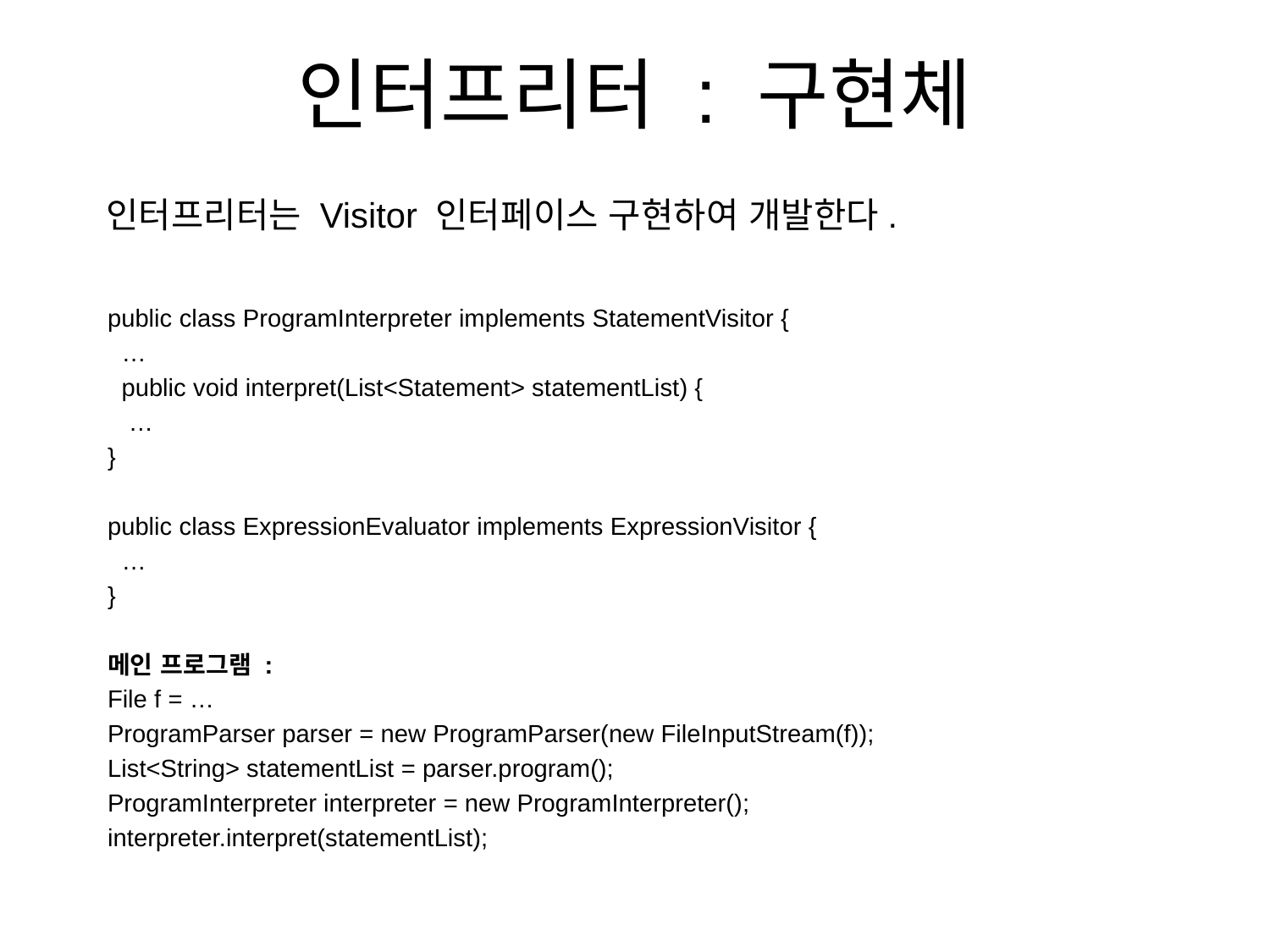

# 인터프리터 : 구현체
  인터프리터는 Visitor 인터페이스 구현하여 개발한다.
public class ProgramInterpreter implements StatementVisitor {
  …
  public void interpret(List<Statement> statementList) {
   …
}

public class ExpressionEvaluator implements ExpressionVisitor {
  …
}

메인 프로그램 :
File f = …
ProgramParser parser = new ProgramParser(new FileInputStream(f));
List<String> statementList = parser.program();
ProgramInterpreter interpreter = new ProgramInterpreter();
interpreter.interpret(statementList);